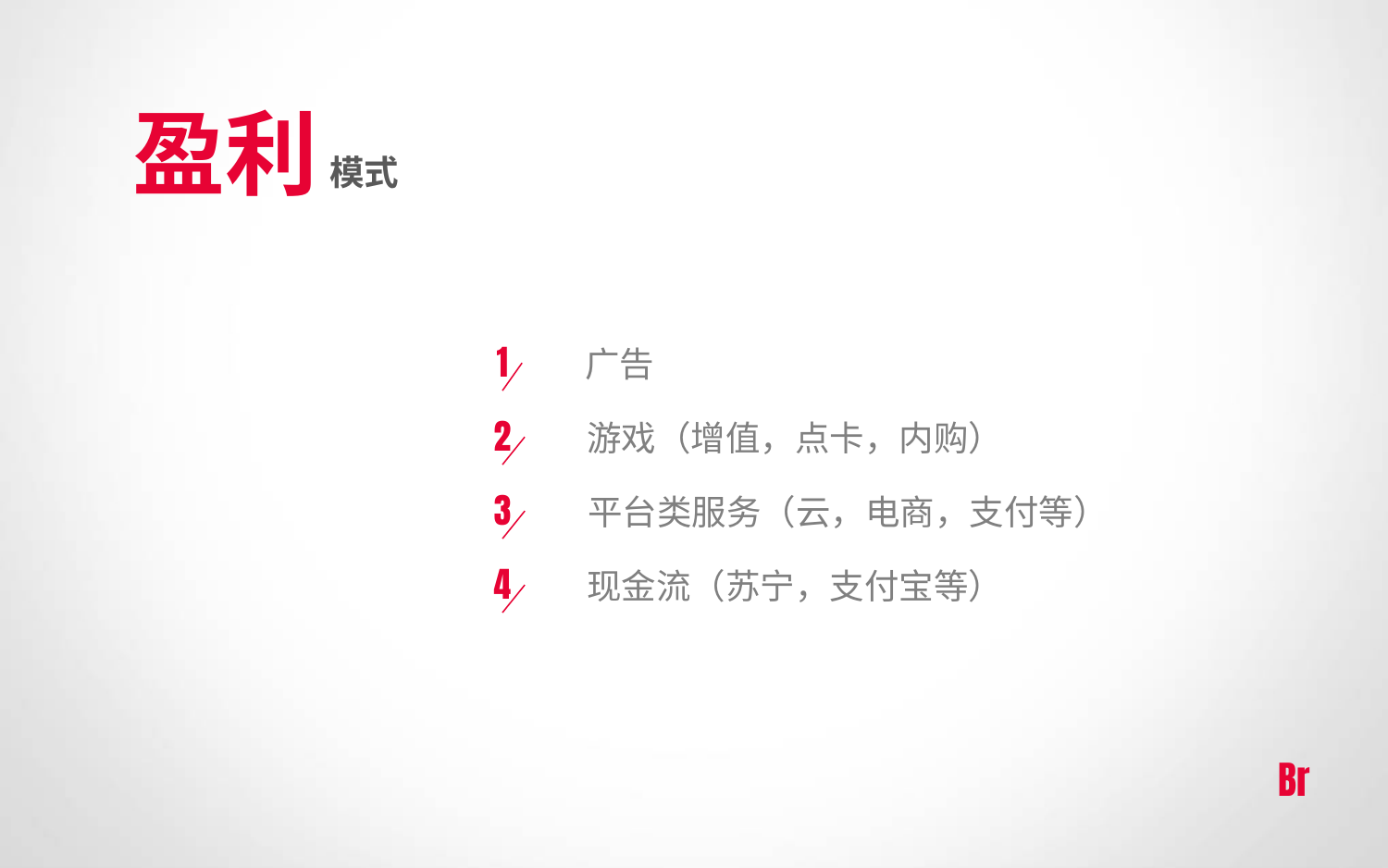

盈利
模式
1
广告
2
游戏（增值，点卡，内购）
3
平台类服务（云，电商，支付等）
4
现金流（苏宁，支付宝等）